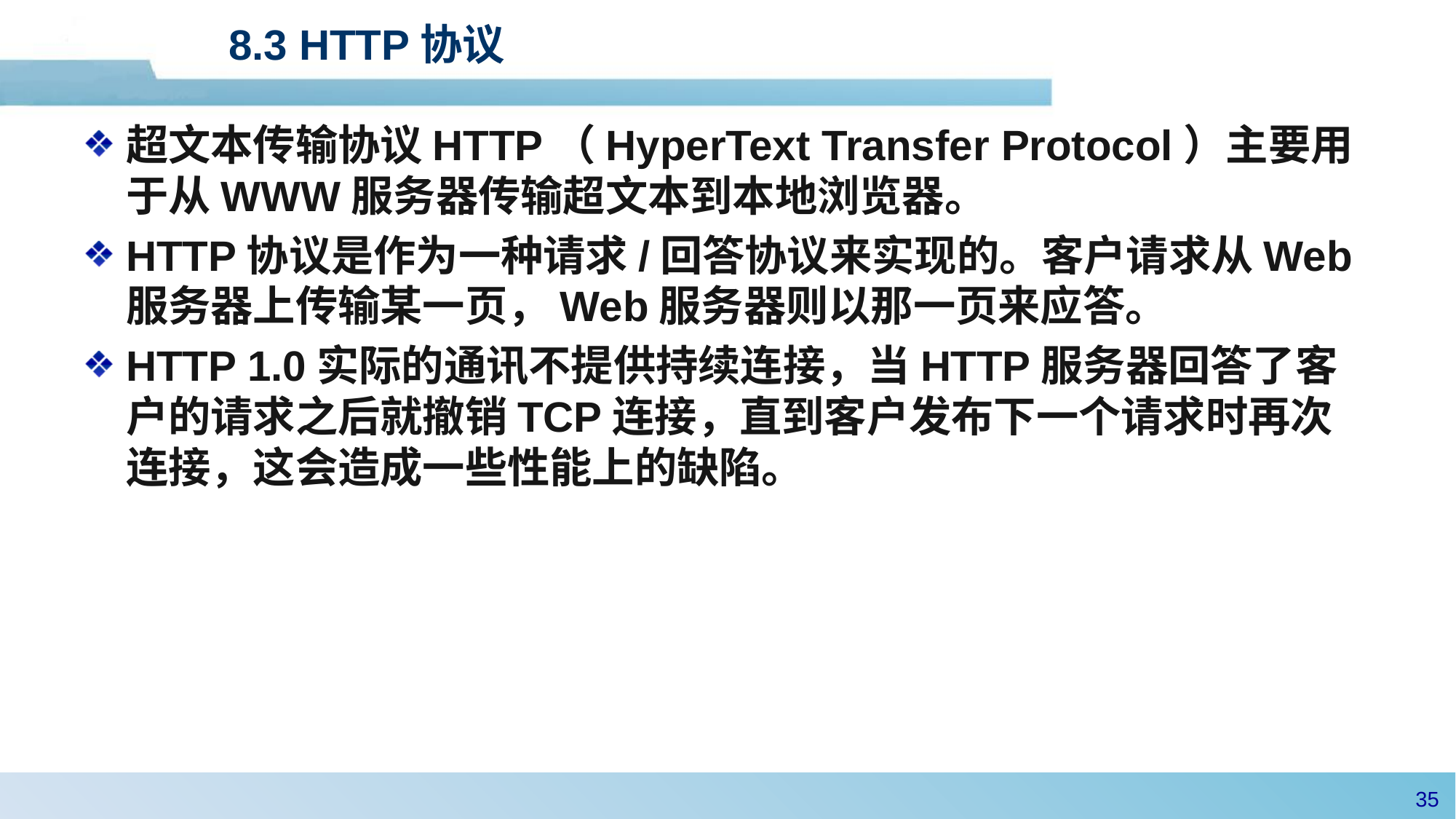

# 8.3 HTTP协议
超文本传输协议HTTP（HyperText Transfer Protocol）主要用于从WWW服务器传输超文本到本地浏览器。
HTTP协议是作为一种请求/回答协议来实现的。客户请求从Web服务器上传输某一页，Web服务器则以那一页来应答。
HTTP 1.0实际的通讯不提供持续连接，当HTTP服务器回答了客户的请求之后就撤销TCP连接，直到客户发布下一个请求时再次连接，这会造成一些性能上的缺陷。
35